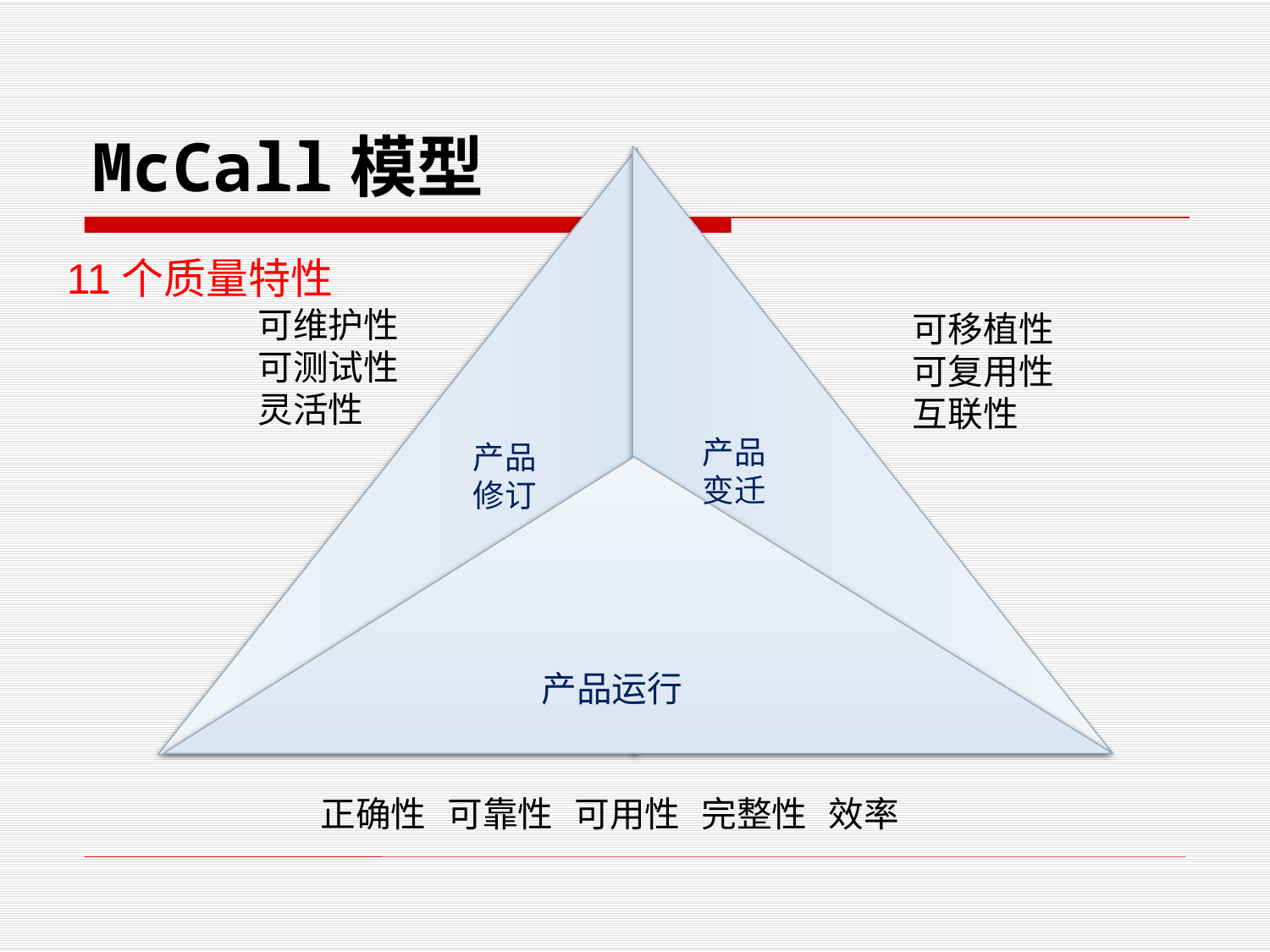

# McCall模型

11个质量特性
可维护性
可测试性
灵活性

可移植性
可复用性
互联性
产品变迁
产品修订
产品运行
正确性	可靠性	可用性	完整性	效率